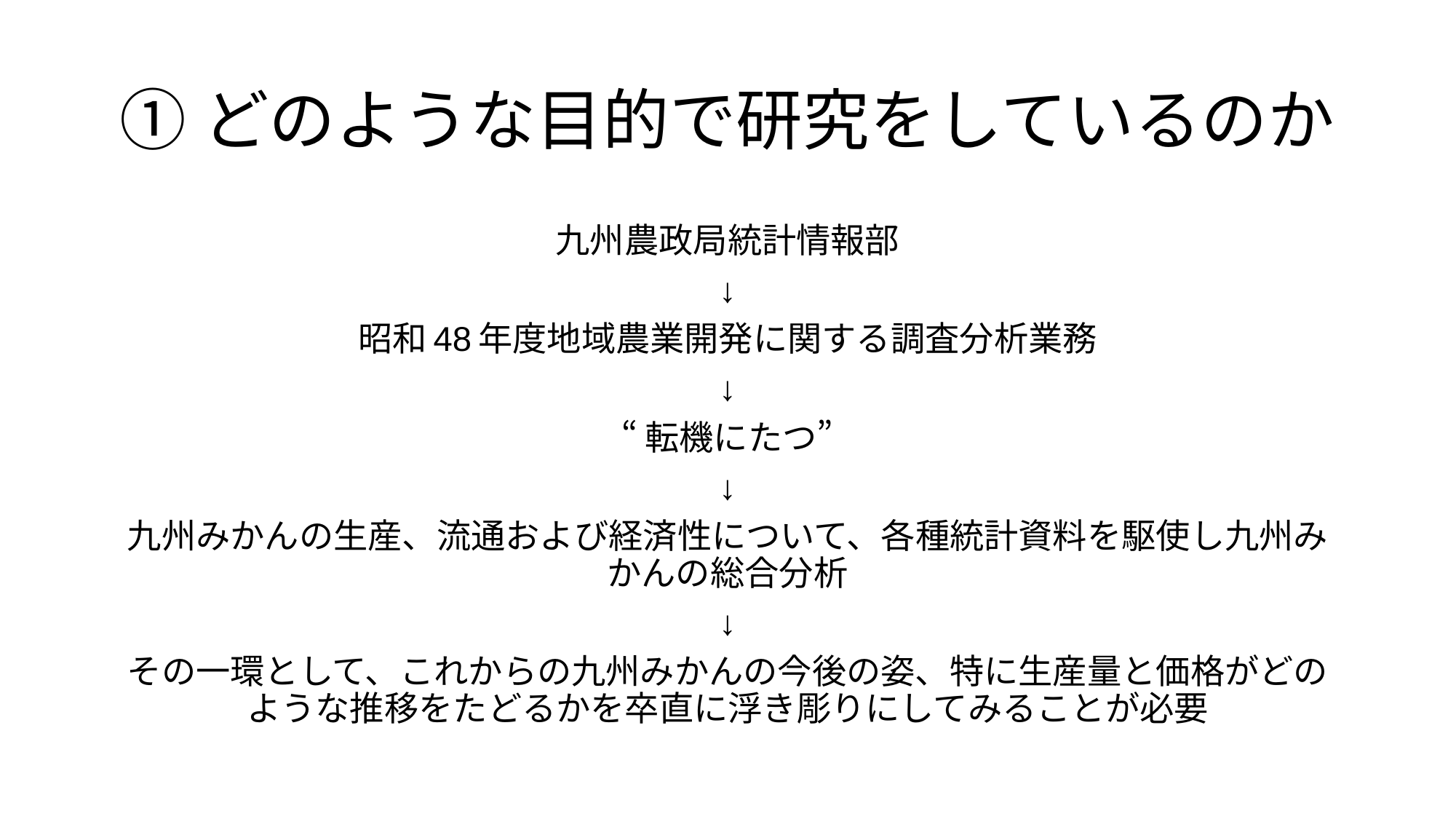

# ①どのような⽬的で研究をしているのか
九州農政局統計情報部
↓
昭和48年度地域農業開発に関する調査分析業務
↓
“転機にたつ”
↓
九州みかんの生産、流通および経済性について、各種統計資料を駆使し九州みかんの総合分析
↓
その一環として、これからの九州みかんの今後の姿、特に生産量と価格がどのような推移をたどるかを卒直に浮き彫りにしてみることが必要